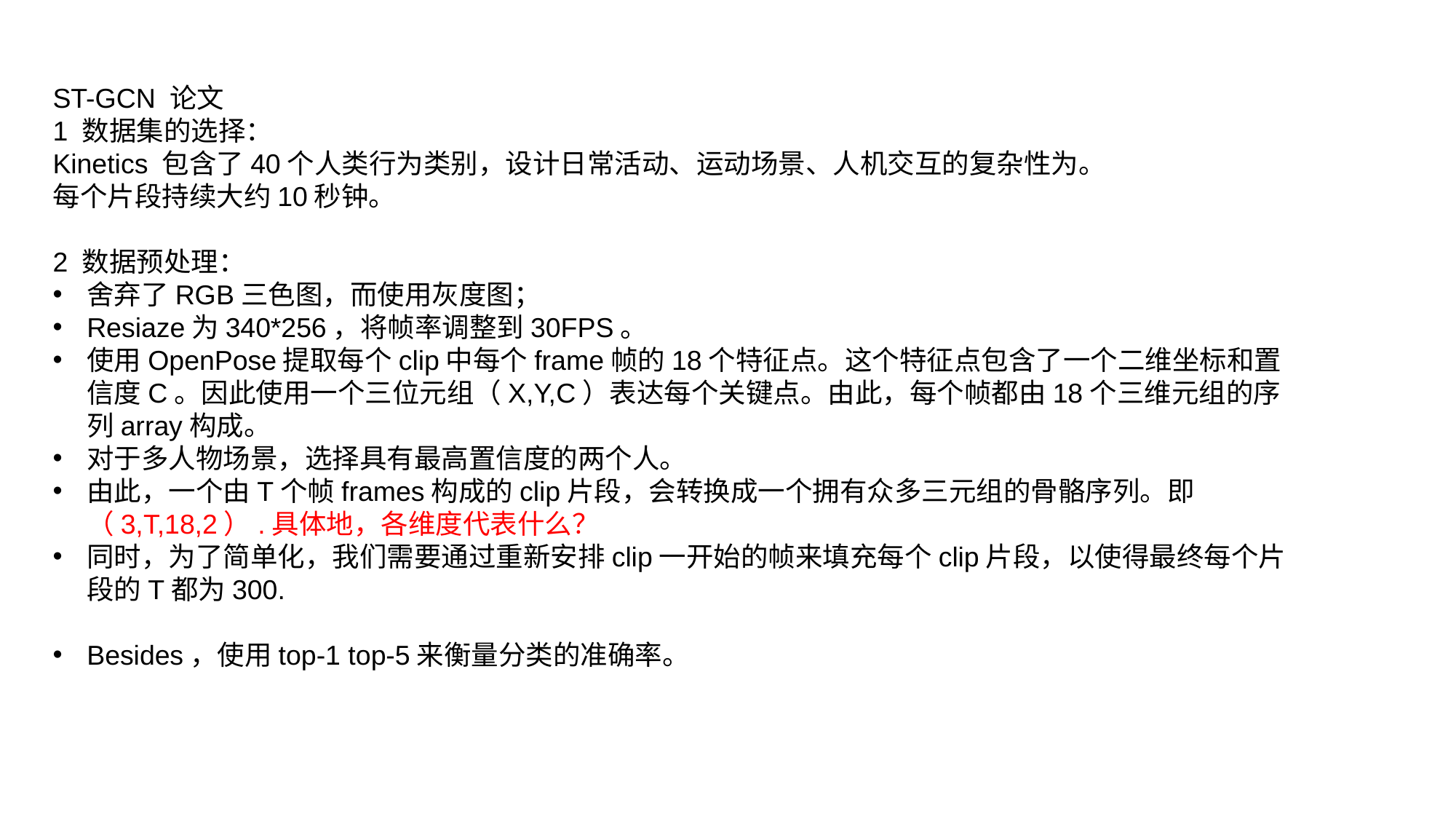

ST-GCN 论文
1 数据集的选择：
Kinetics 包含了40个人类行为类别，设计日常活动、运动场景、人机交互的复杂性为。
每个片段持续大约10秒钟。

2 数据预处理：
舍弃了RGB三色图，而使用灰度图；
Resiaze为340*256，将帧率调整到30FPS。
使用OpenPose提取每个clip中每个frame帧的18个特征点。这个特征点包含了一个二维坐标和置信度C。因此使用一个三位元组（X,Y,C）表达每个关键点。由此，每个帧都由18个三维元组的序列array构成。
对于多人物场景，选择具有最高置信度的两个人。
由此，一个由T个帧frames构成的clip片段，会转换成一个拥有众多三元组的骨骼序列。即（3,T,18,2）.具体地，各维度代表什么？
同时，为了简单化，我们需要通过重新安排clip一开始的帧来填充每个clip片段，以使得最终每个片段的T都为300.

Besides，使用top-1 top-5来衡量分类的准确率。